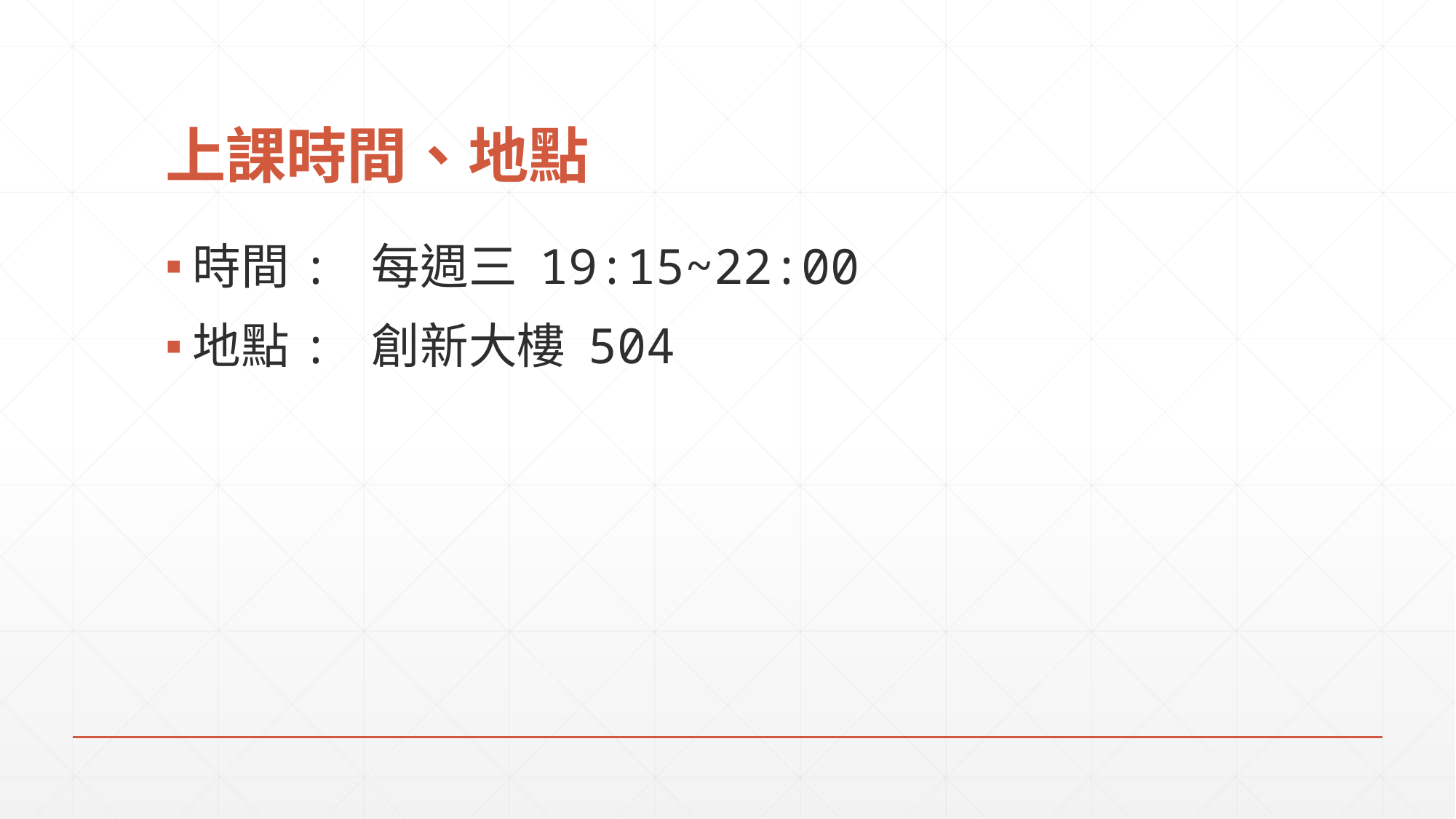

# 上課時間、地點
時間: 每週三 19:15~22:00
地點: 創新大樓 504